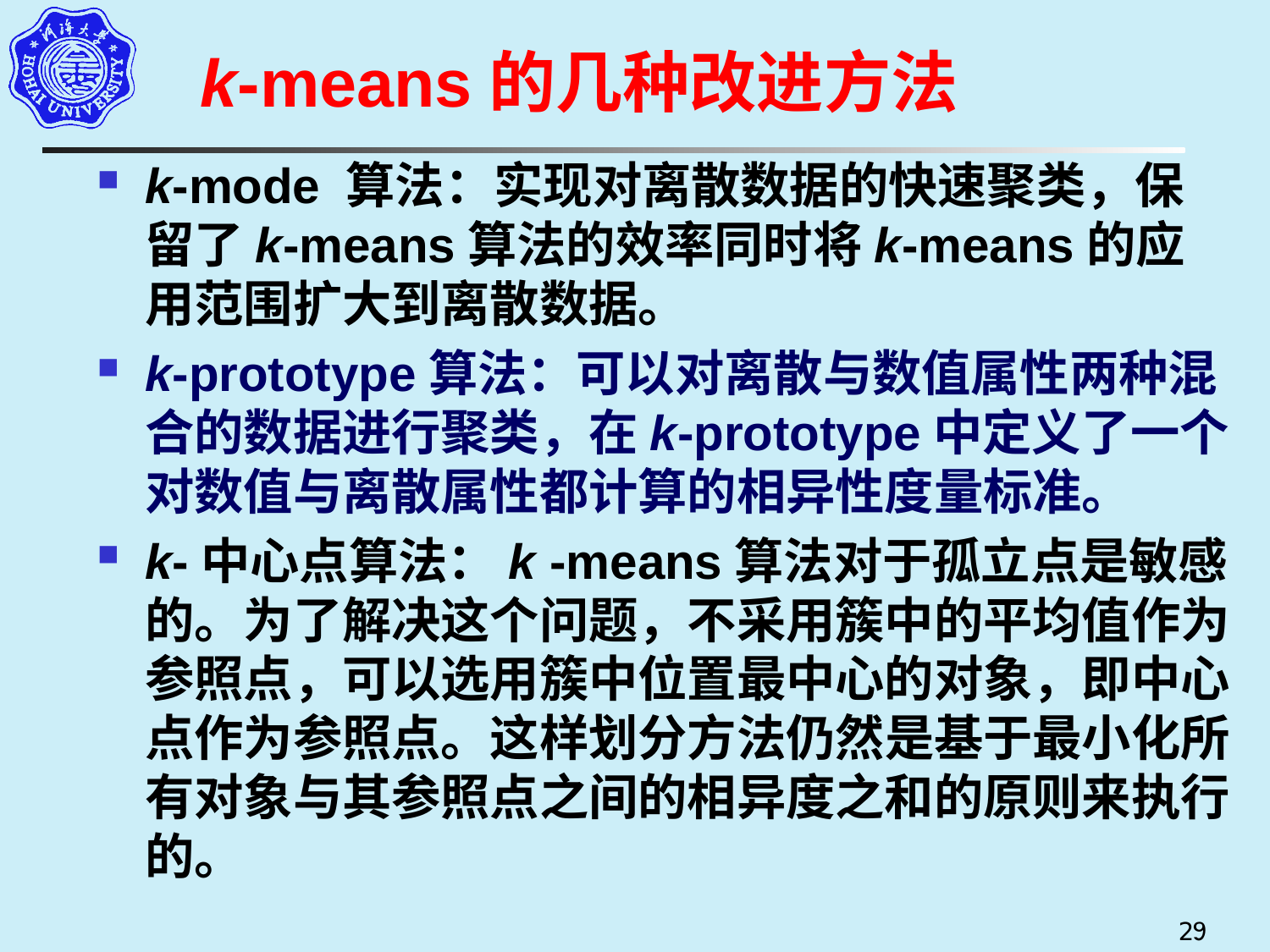

# k-means的几种改进方法
k-mode 算法：实现对离散数据的快速聚类，保留了k-means算法的效率同时将k-means的应用范围扩大到离散数据。
k-prototype算法：可以对离散与数值属性两种混合的数据进行聚类，在k-prototype中定义了一个对数值与离散属性都计算的相异性度量标准。
k-中心点算法：k -means算法对于孤立点是敏感的。为了解决这个问题，不采用簇中的平均值作为参照点，可以选用簇中位置最中心的对象，即中心点作为参照点。这样划分方法仍然是基于最小化所有对象与其参照点之间的相异度之和的原则来执行的。